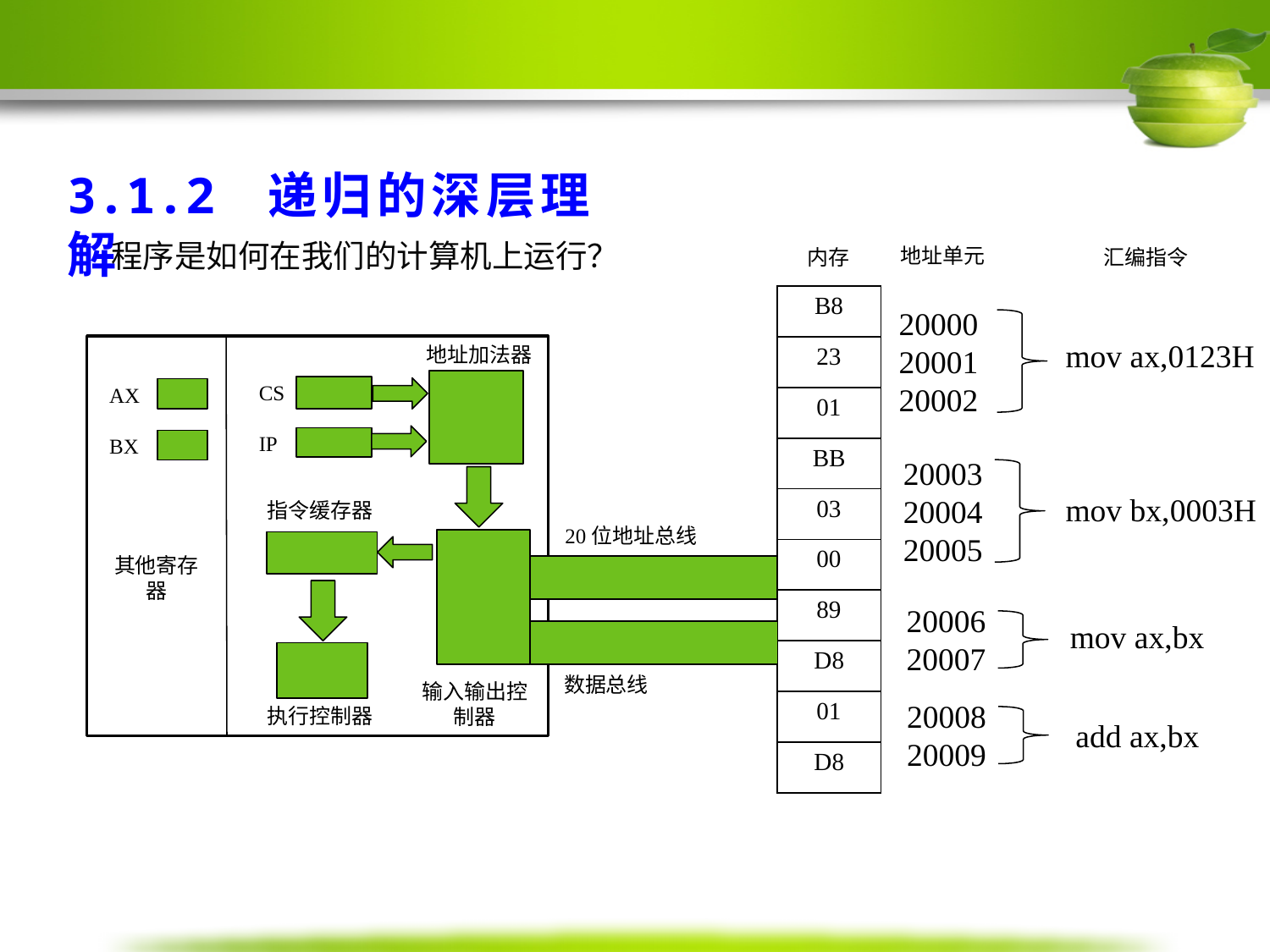

3.1.2 递归的深层理解
程序是如何在我们的计算机上运行？
地址单元
内存
汇编指令
| B8 |
| --- |
| 23 |
| 01 |
| BB |
| 03 |
| 00 |
| 89 |
| D8 |
| 01 |
| D8 |
20000
20001
20002

mov ax,0123H
地址加法器

CS
IP
AX
BX

20003
20004
20005

mov bx,0003H
指令缓存器
20位地址总线

其他寄存器

20006
20007

mov ax,bx

数据总线
输入输出控制器
20008
20009

执行控制器

add ax,bx